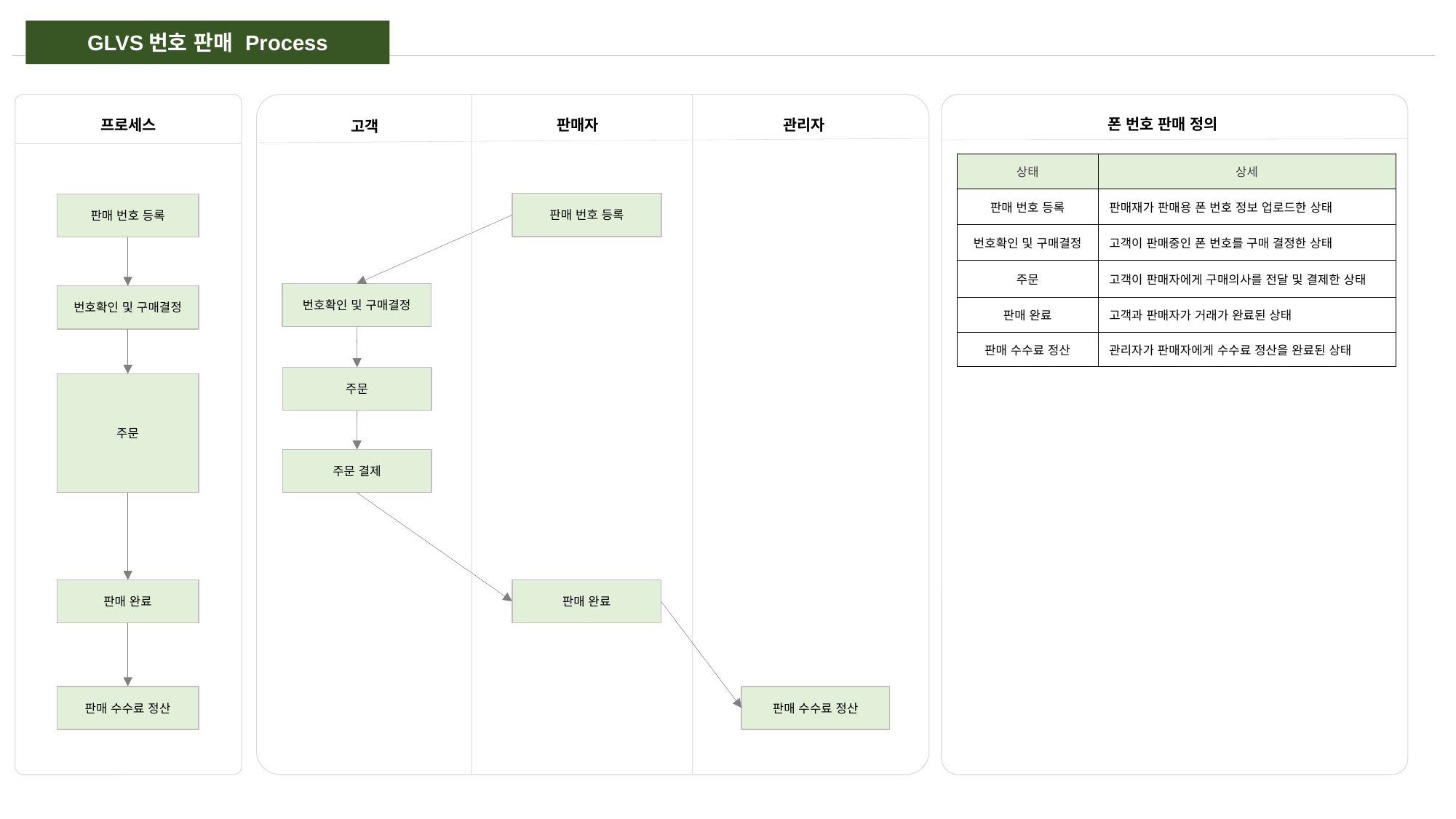

# GLVS번호 판매 Process

폰 번호 판매 정의
판매자
프로세스
관리자
고객
| 상태 | 상세 |
| --- | --- |
| 판매 번호 등록 | 판매재가 판매용 폰 번호 정보 업로드한 상태 |
| 번호확인 및 구매결정 | 고객이 판매중인 폰 번호를 구매 결정한 상태 |
| 주문 | 고객이 판매자에게 구매의사를 전달 및 결제한 상태 |
| 판매 완료 | 고객과 판매자가 거래가 완료된 상태 |
| 판매 수수료 정산 | 관리자가 판매자에게 수수료 정산을 완료된 상태 |
판매 번호 등록
판매 번호 등록
번호확인 및 구매결정
번호확인 및 구매결정
주문
주문
주문 결제
판매 완료
판매 완료
판매 수수료 정산
판매 수수료 정산